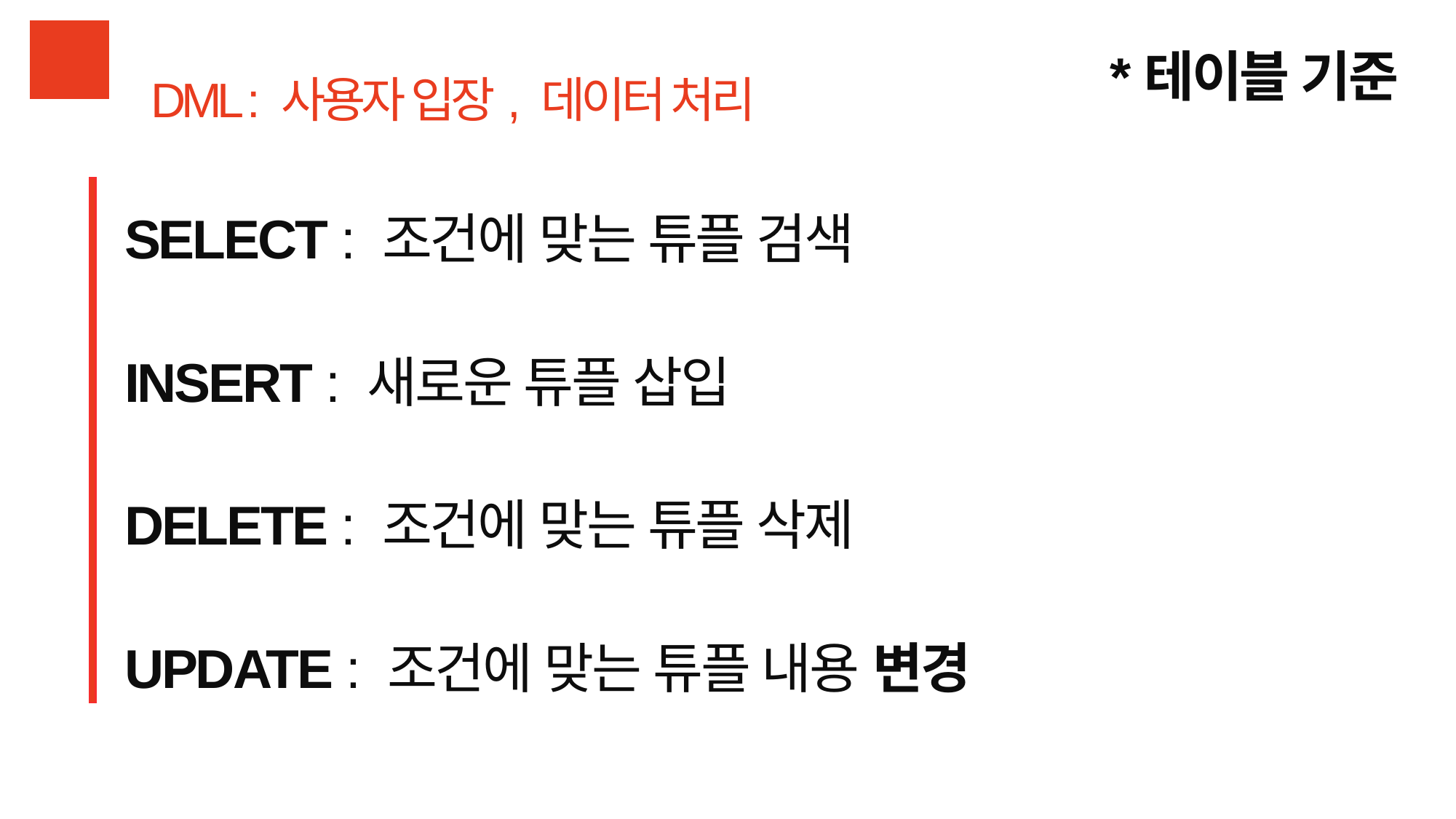

*테이블 기준
DML : 사용자 입장, 데이터 처리

SELECT : 조건에 맞는 튜플 검색
INSERT : 새로운 튜플 삽입
DELETE : 조건에 맞는 튜플 삭제
UPDATE : 조건에 맞는 튜플 내용 변경